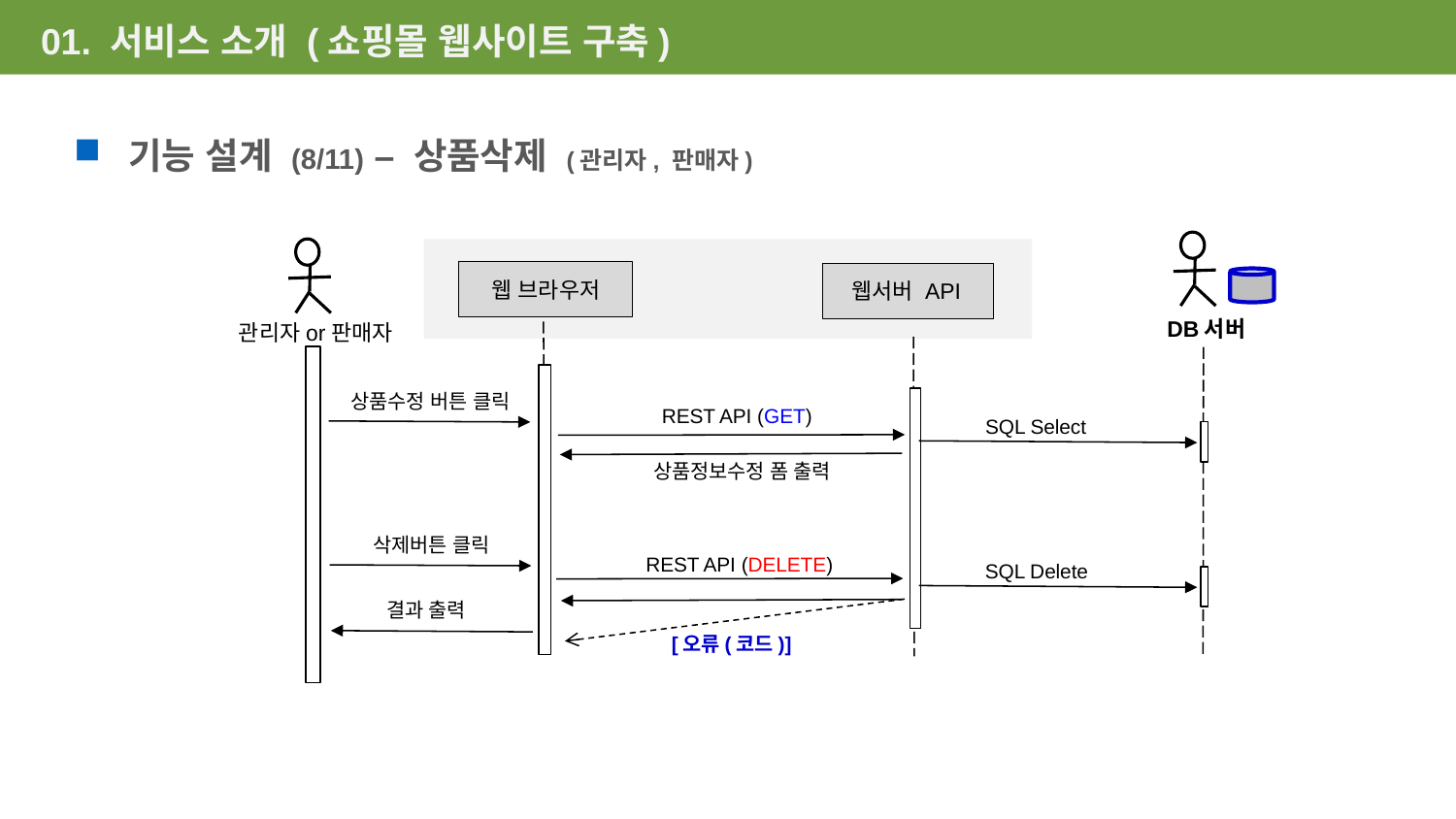

01. 서비스 소개 (쇼핑몰 웹사이트 구축)
기능 설계 (8/11) – 상품삭제 (관리자, 판매자)

웹 브라우저
웹서버 API
DB서버
관리자or판매자

상품수정 버튼 클릭

REST API (GET)
 SQL Select

상품정보수정 폼 출력
삭제버튼 클릭
REST API (DELETE)
 SQL Delete

결과 출력
[오류(코드)]